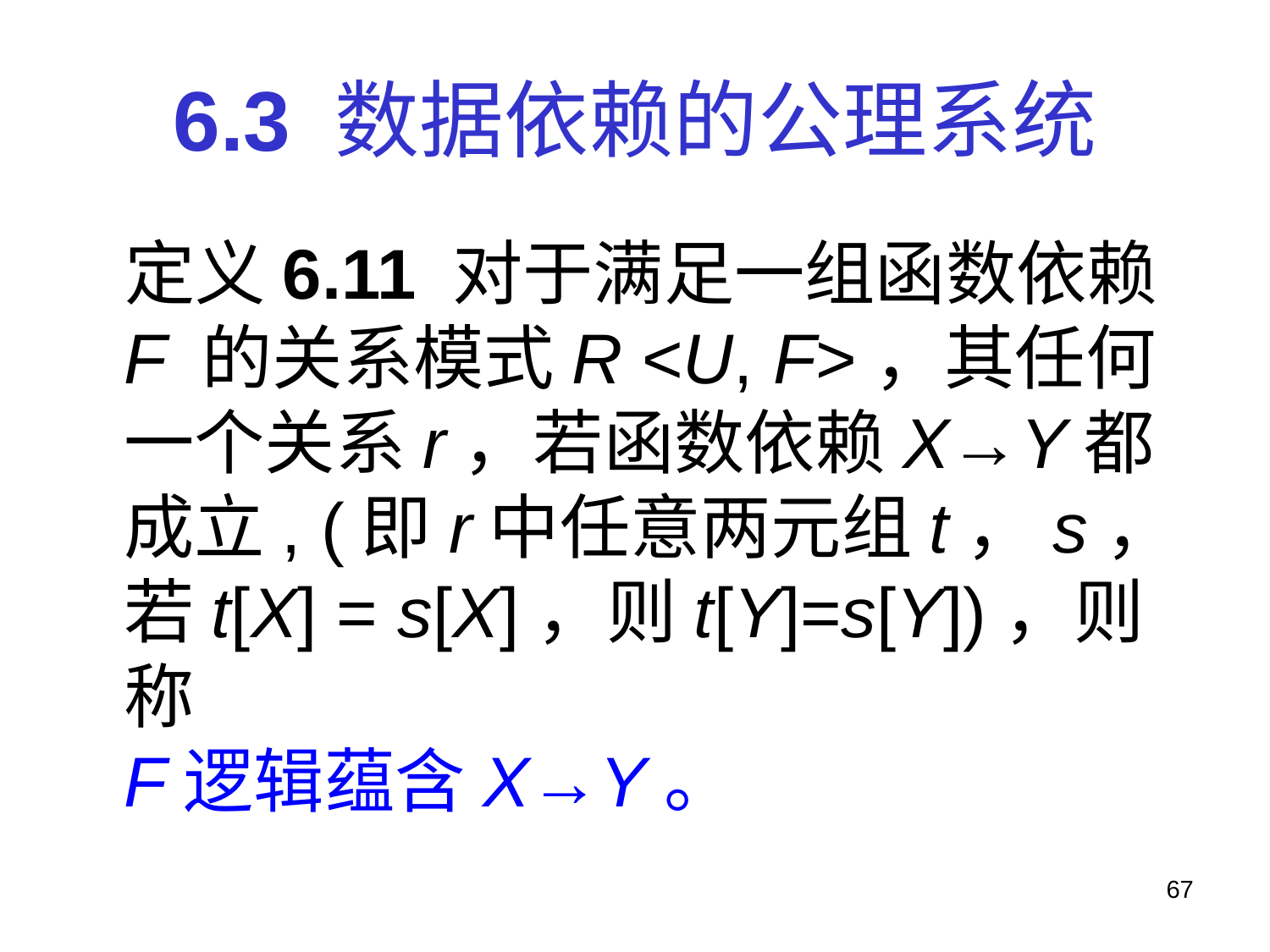

# 6.3 数据依赖的公理系统
  定义6.11 对于满足一组函数依赖F 的关系模式R <U, F>，其任何一个关系r，若函数依赖X→Y都成立, (即r中任意两元组t，s，
若t[X] = s[X]，则t[Y]=s[Y])，则称
F逻辑蕴含X→Y。

67